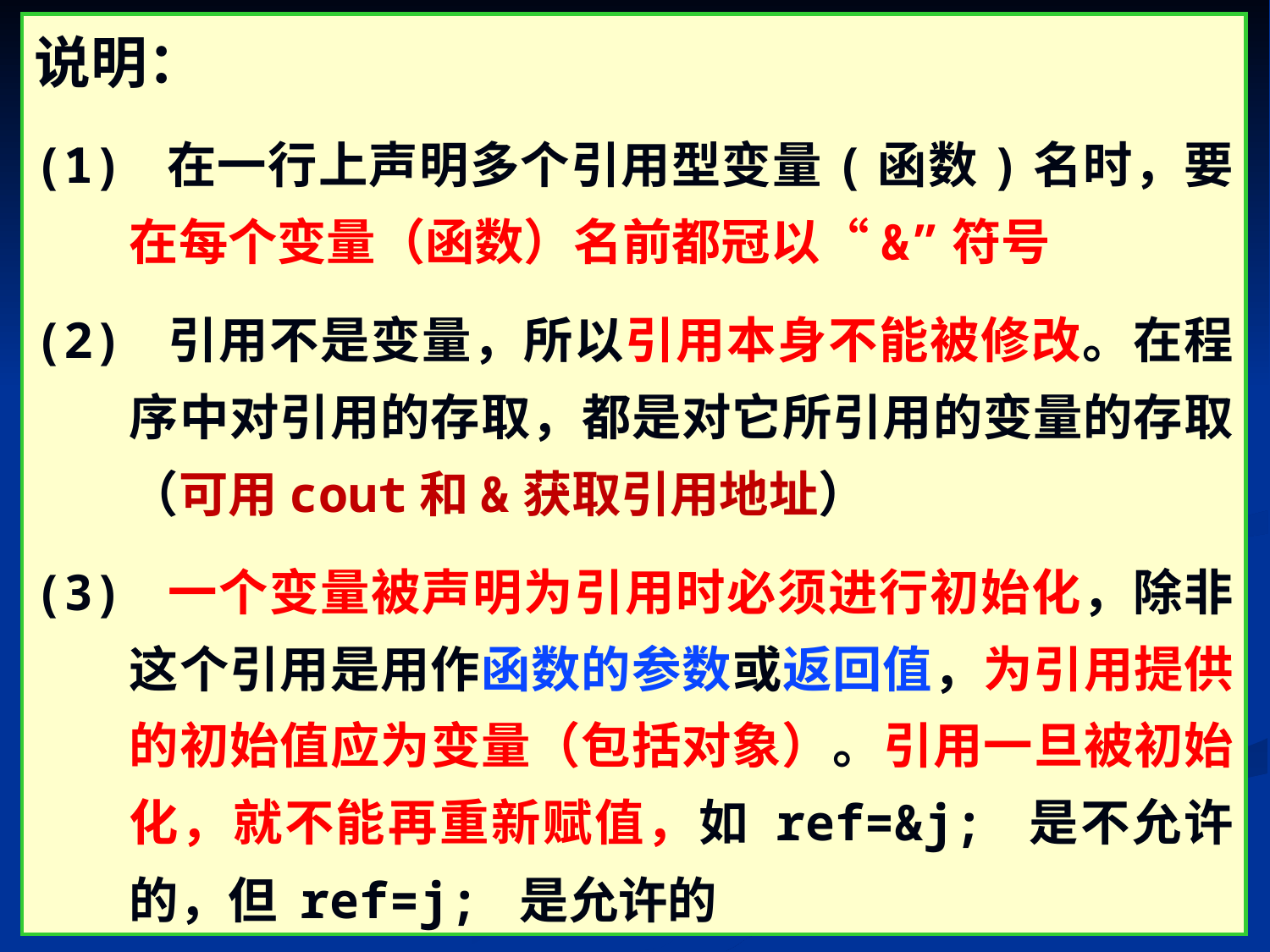

说明：
(1) 在一行上声明多个引用型变量(函数)名时，要在每个变量（函数）名前都冠以“&”符号
(2) 引用不是变量，所以引用本身不能被修改。在程序中对引用的存取，都是对它所引用的变量的存取（可用cout和&获取引用地址）
(3) 一个变量被声明为引用时必须进行初始化，除非这个引用是用作函数的参数或返回值，为引用提供的初始值应为变量（包括对象）。引用一旦被初始化，就不能再重新赋值，如 ref=&j; 是不允许的，但 ref=j; 是允许的